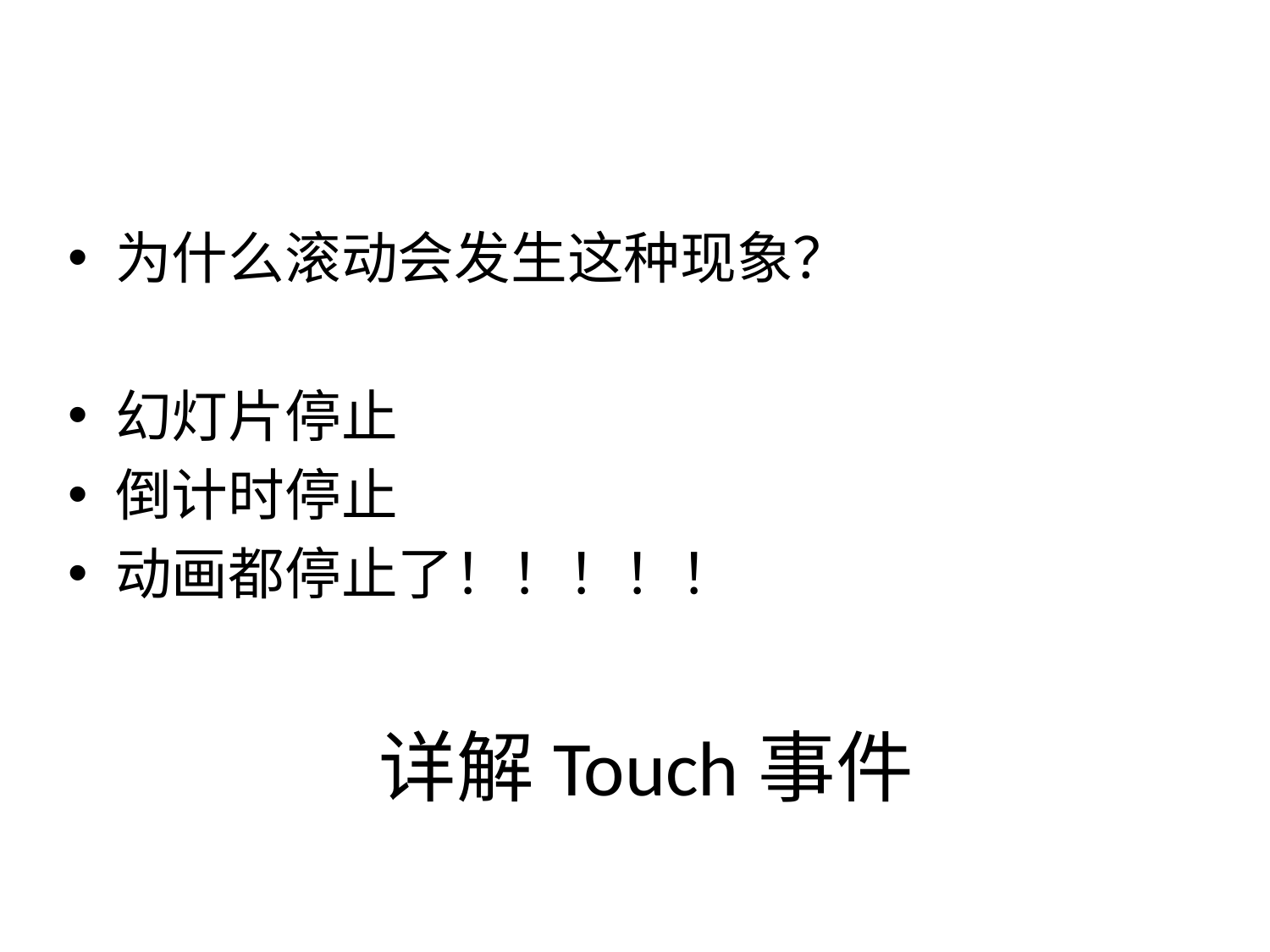

为什么滚动会发生这种现象？

幻灯片停止
倒计时停止
动画都停止了！！！！！
# 详解Touch事件